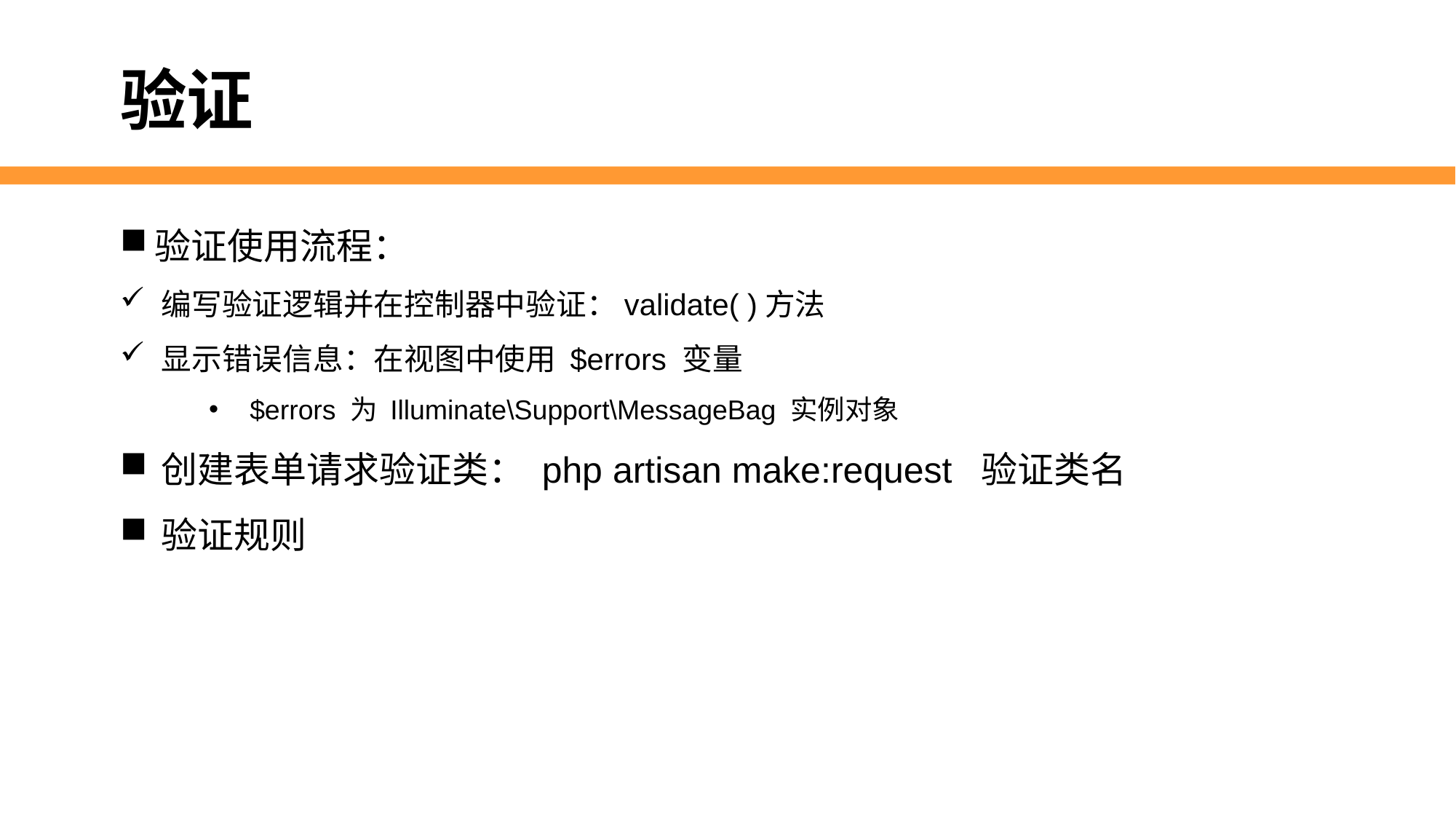

验证
验证使用流程：
编写验证逻辑并在控制器中验证：validate( )方法
显示错误信息：在视图中使用 $errors 变量
$errors 为 Illuminate\Support\MessageBag 实例对象
创建表单请求验证类： php artisan make:request  验证类名
验证规则